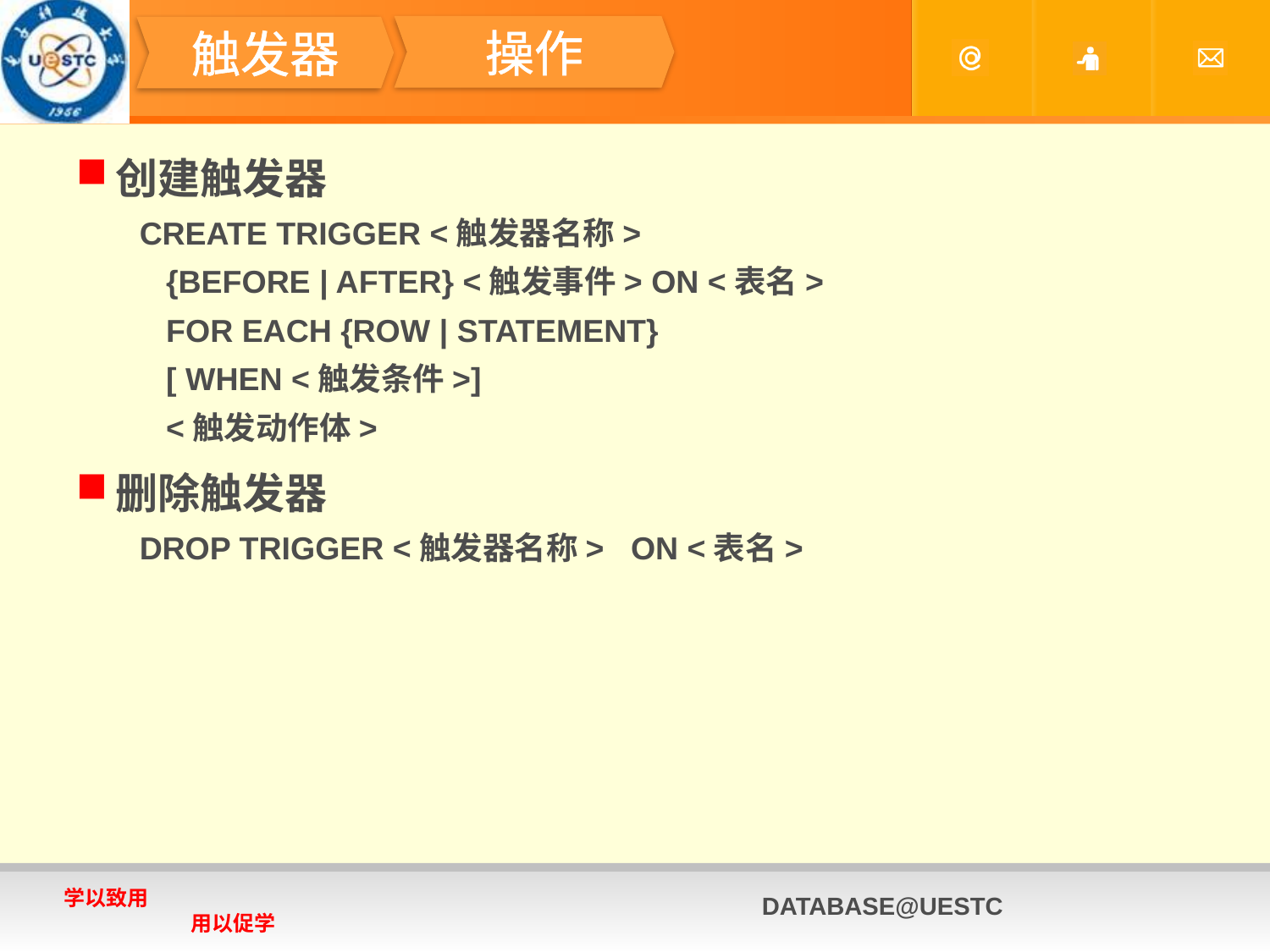

#
操作
触发器
创建触发器
CREATE TRIGGER <触发器名称>
   {BEFORE | AFTER} <触发事件> ON <表名>
   FOR EACH {ROW | STATEMENT}
   [ WHEN <触发条件>]
   <触发动作体>
删除触发器
DROP TRIGGER <触发器名称>   ON <表名>